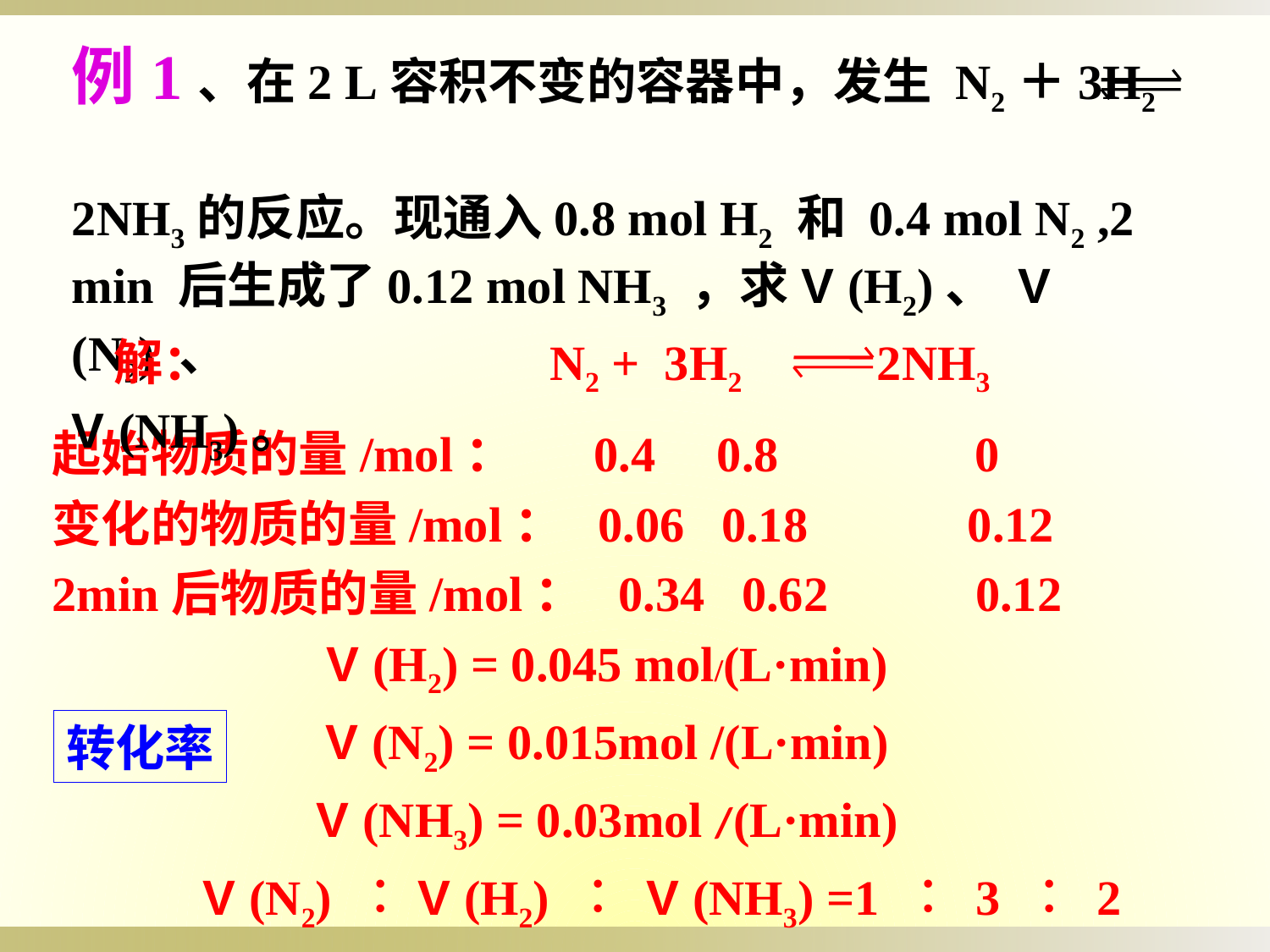

例1、在2 L容积不变的容器中，发生 N2＋3H2
2NH3的反应。现通入0.8 mol H2 和 0.4 mol N2 ,2 min 后生成了0.12 mol NH3 ，求V (H2)、 V (N2) 、
V (NH3)。

解：                             N2 +  3H2           2NH3

起始物质的量/mol：      0.4     0.8                0
变化的物质的量/mol：  0.06   0.18             0.12
2min后物质的量/mol：  0.34   0.62            0.12
V (H2) = 0.045 mol/(L·min)
V (N2) = 0.015mol /(L·min)
V (NH3) = 0.03mol /(L·min)
        V (N2) ︰V (H2) ︰ V (NH3) =1 ︰ 3 ︰ 2
转化率